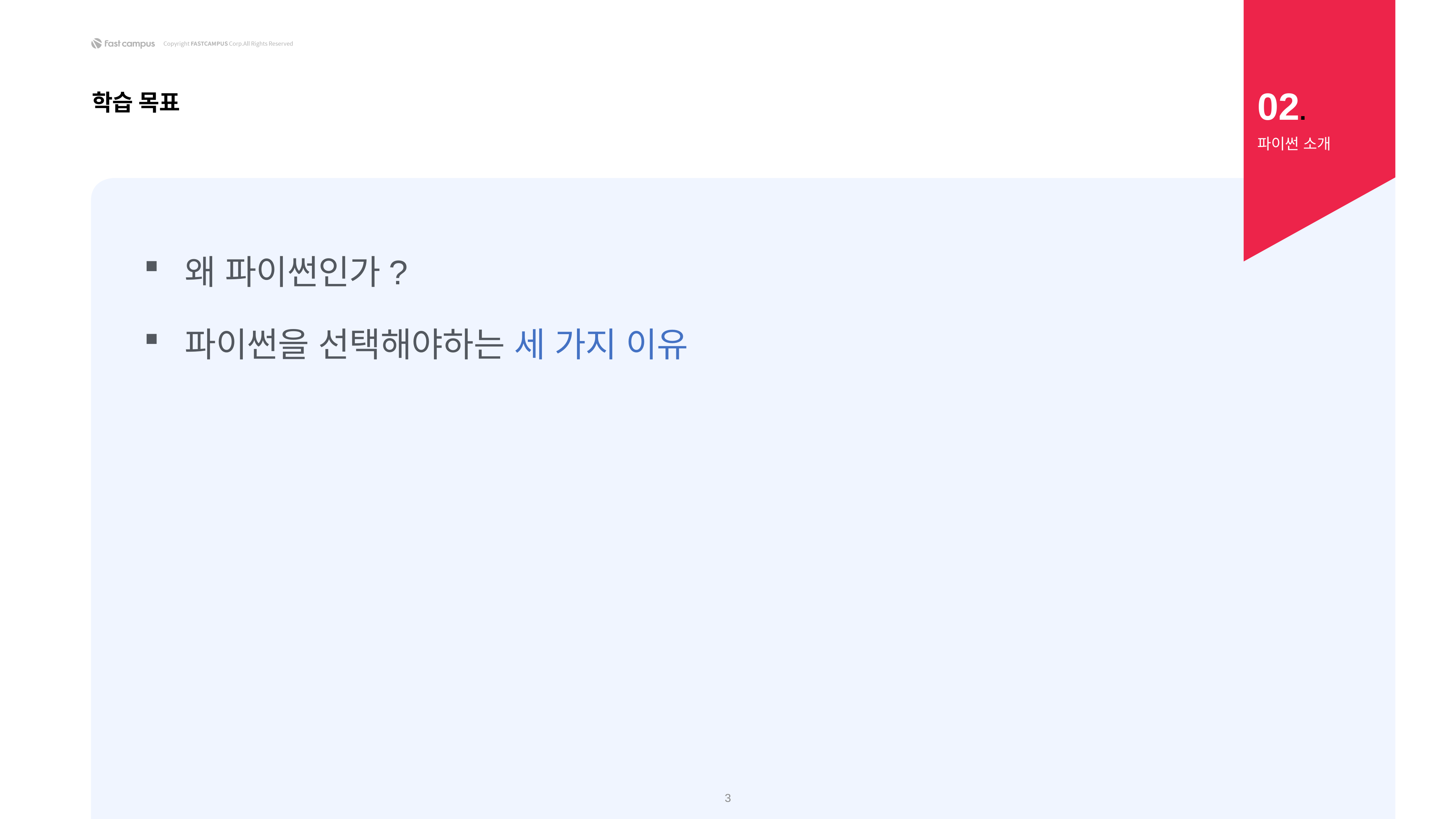

02.
학습 목표
파이썬 소개
왜 파이썬인가?
파이썬을 선택해야하는 세 가지 이유
3